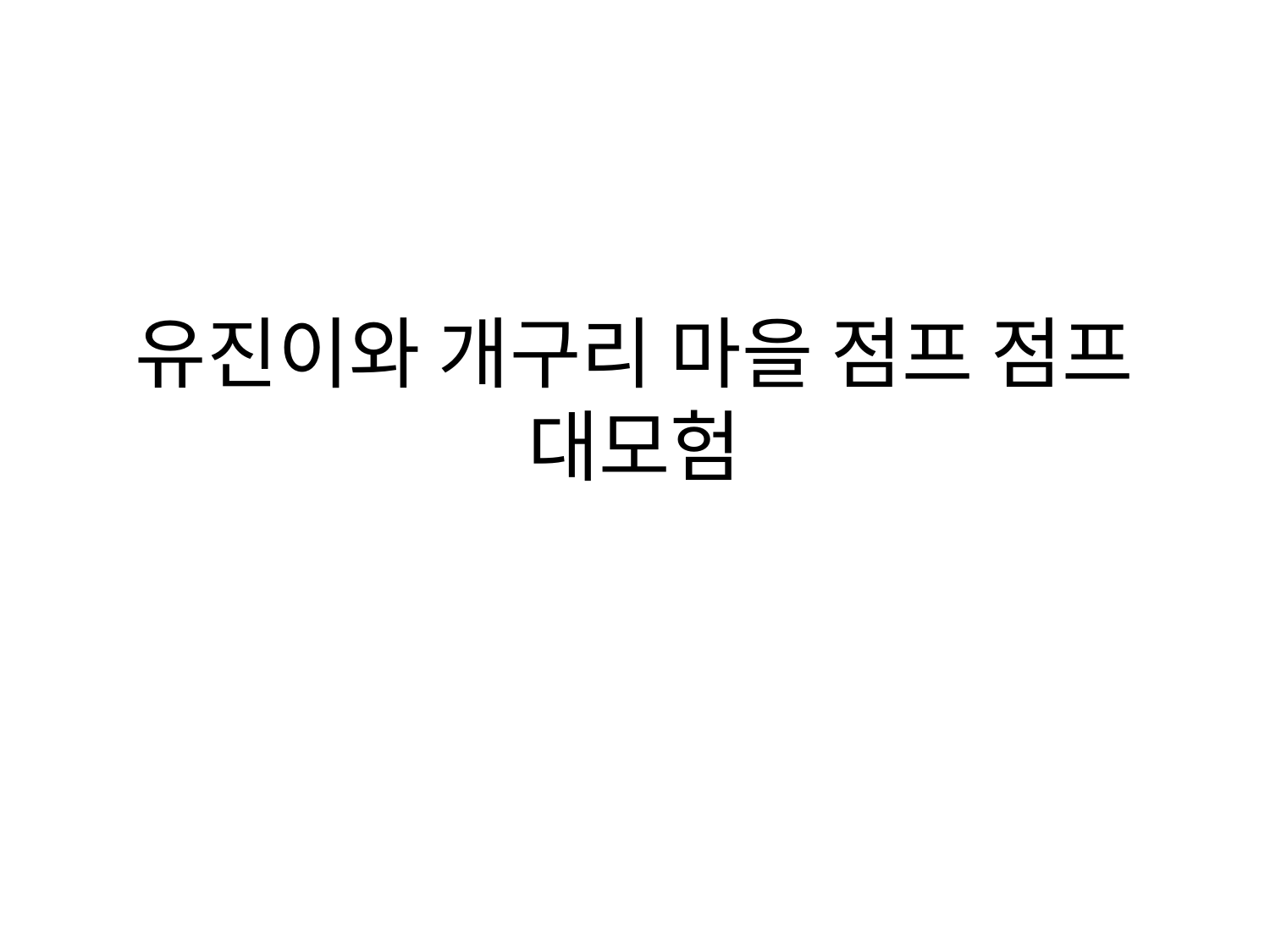

# 유진이와 개구리 마을 점프 점프 대모험